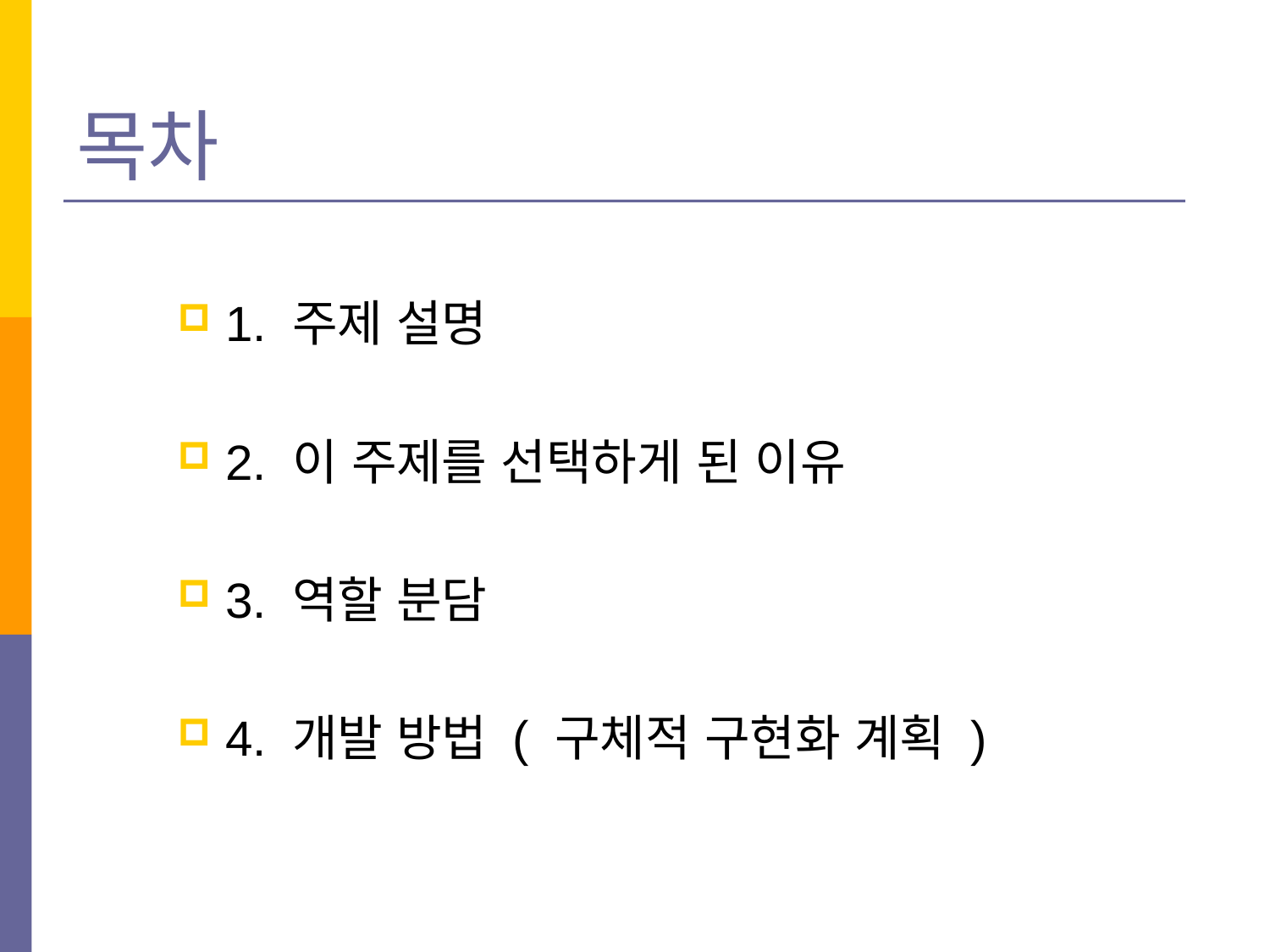

# 목차
1. 주제 설명

2. 이 주제를 선택하게 된 이유

3. 역할 분담

4. 개발 방법 ( 구체적 구현화 계획 )